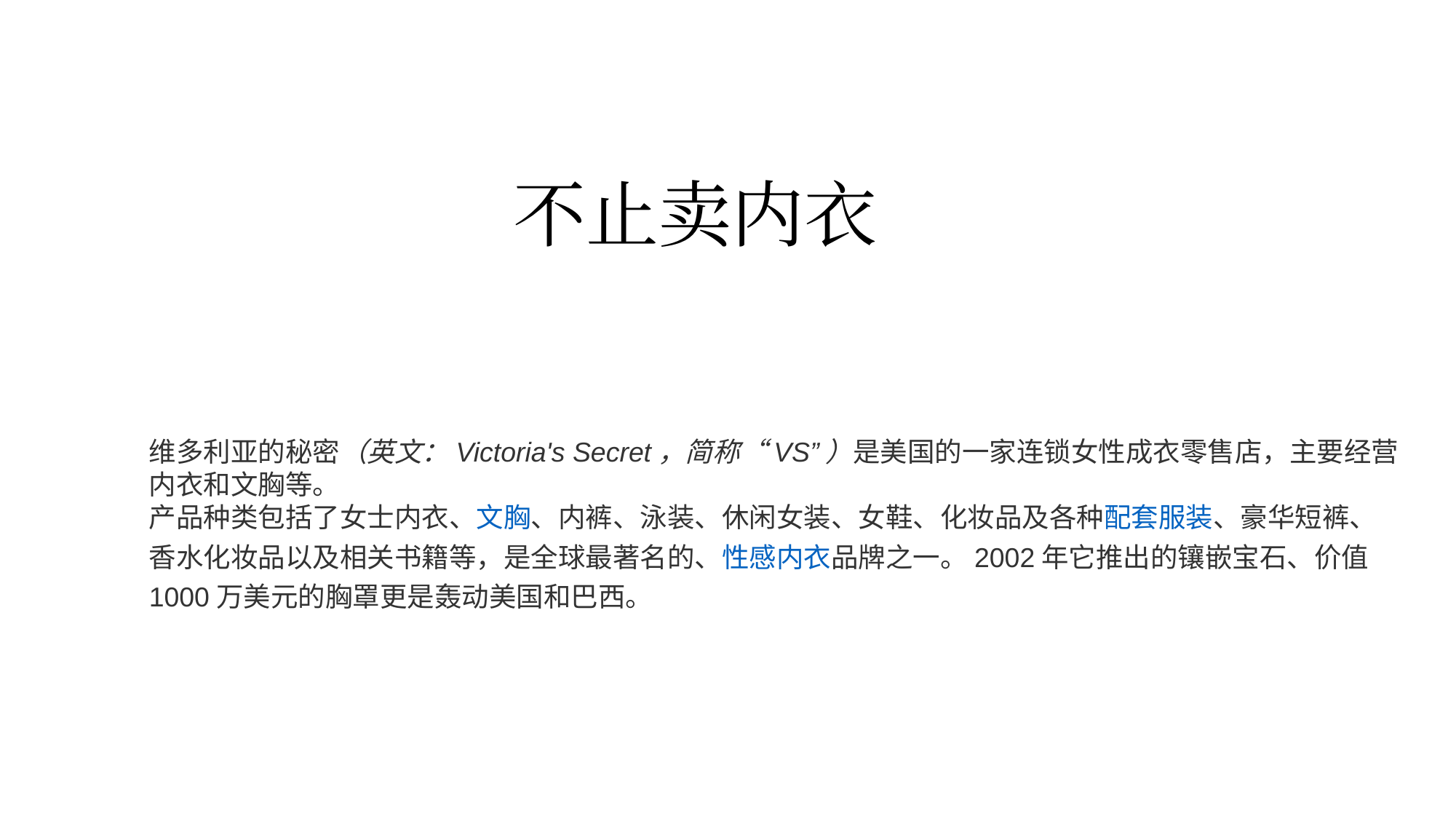

不止卖内衣
维多利亚的秘密（英文：Victoria's Secret，简称“VS”）是美国的一家连锁女性成衣零售店，主要经营内衣和文胸等。
产品种类包括了女士内衣、文胸、内裤、泳装、休闲女装、女鞋、化妆品及各种配套服装、豪华短裤、香水化妆品以及相关书籍等，是全球最著名的、性感内衣品牌之一。2002年它推出的镶嵌宝石、价值1000万美元的胸罩更是轰动美国和巴西。